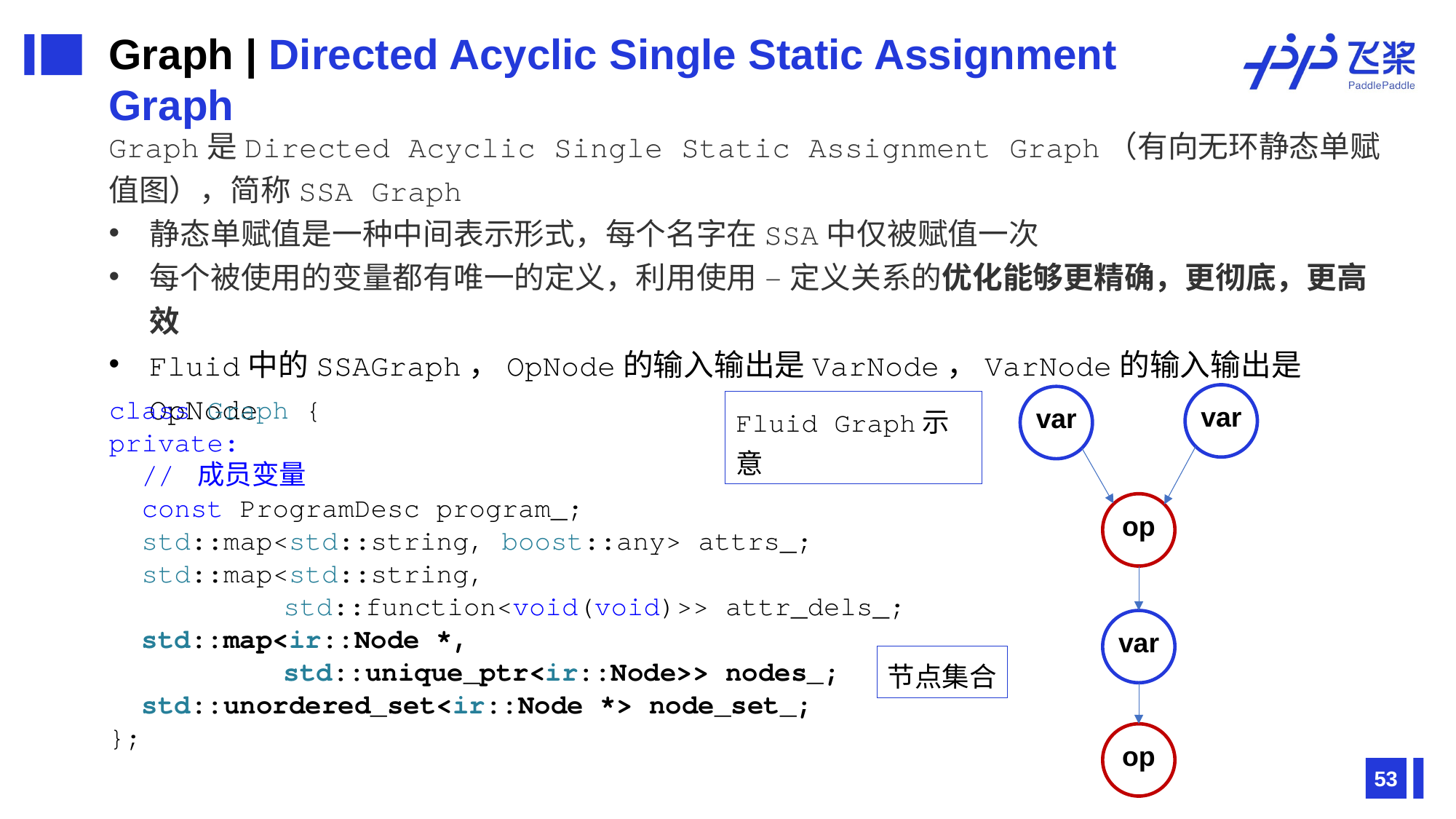

Graph | Directed Acyclic Single Static Assignment Graph
Graph是Directed Acyclic Single Static Assignment Graph（有向无环静态单赋值图），简称SSA Graph
静态单赋值是一种中间表示形式，每个名字在SSA中仅被赋值一次
每个被使用的变量都有唯一的定义，利用使用-定义关系的优化能够更精确，更彻底，更高效
Fluid中的SSAGraph，OpNode的输入输出是VarNode，VarNode的输入输出是OpNode

var
class Graph {
private:
  // 成员变量
  const ProgramDesc program_;
  std::map<std::string, boost::any> attrs_;
  std::map<std::string,
	    std::function<void(void)>> attr_dels_;
  std::map<ir::Node *,
	    std::unique_ptr<ir::Node>> nodes_;
  std::unordered_set<ir::Node *> node_set_;
};

var
Fluid Graph示意

op

var
节点集合

op
53